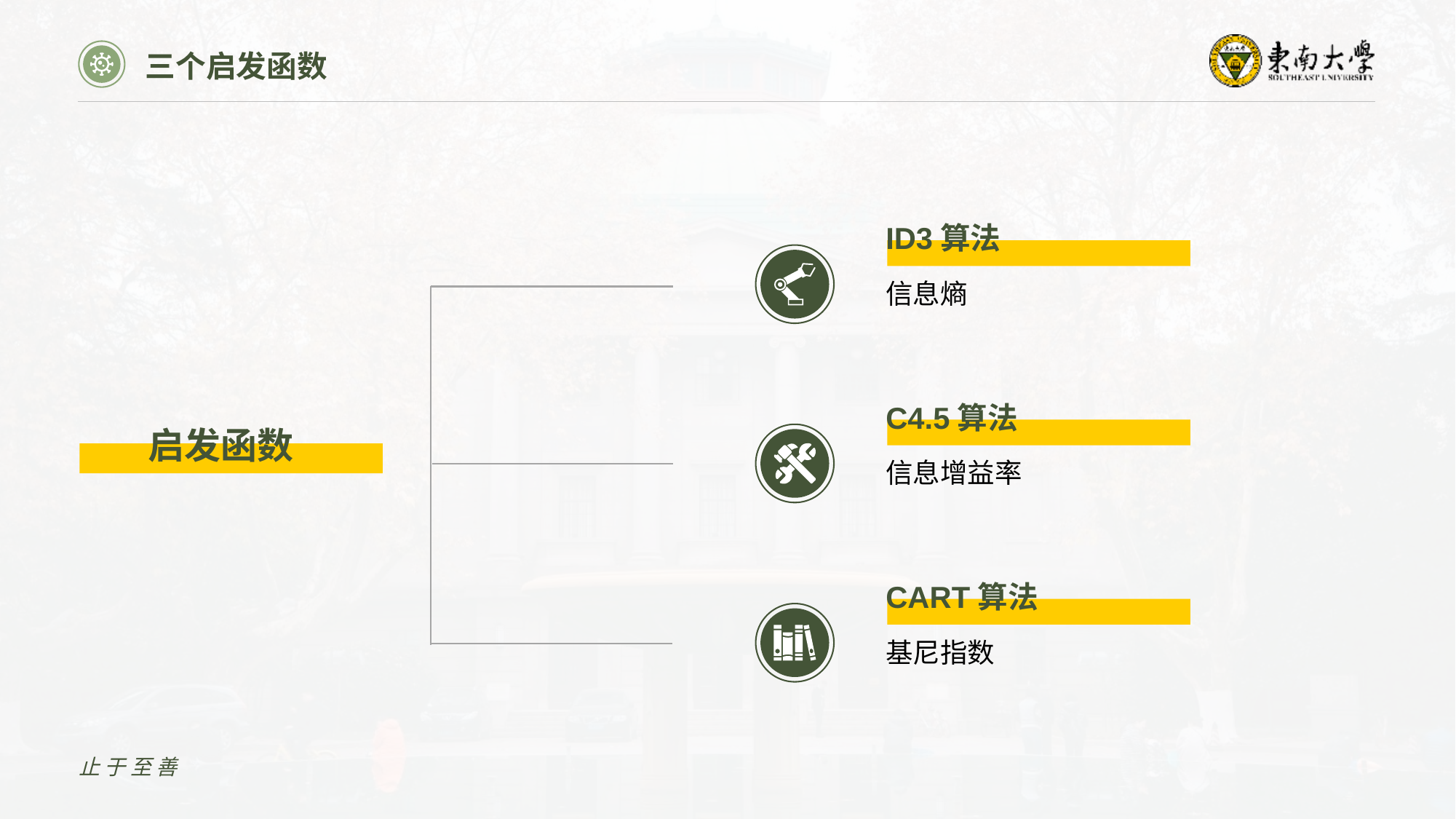

三个启发函数
ID3算法

信息熵
C4.5算法
启发函数

信息增益率

CART算法

基尼指数
止于至善
5